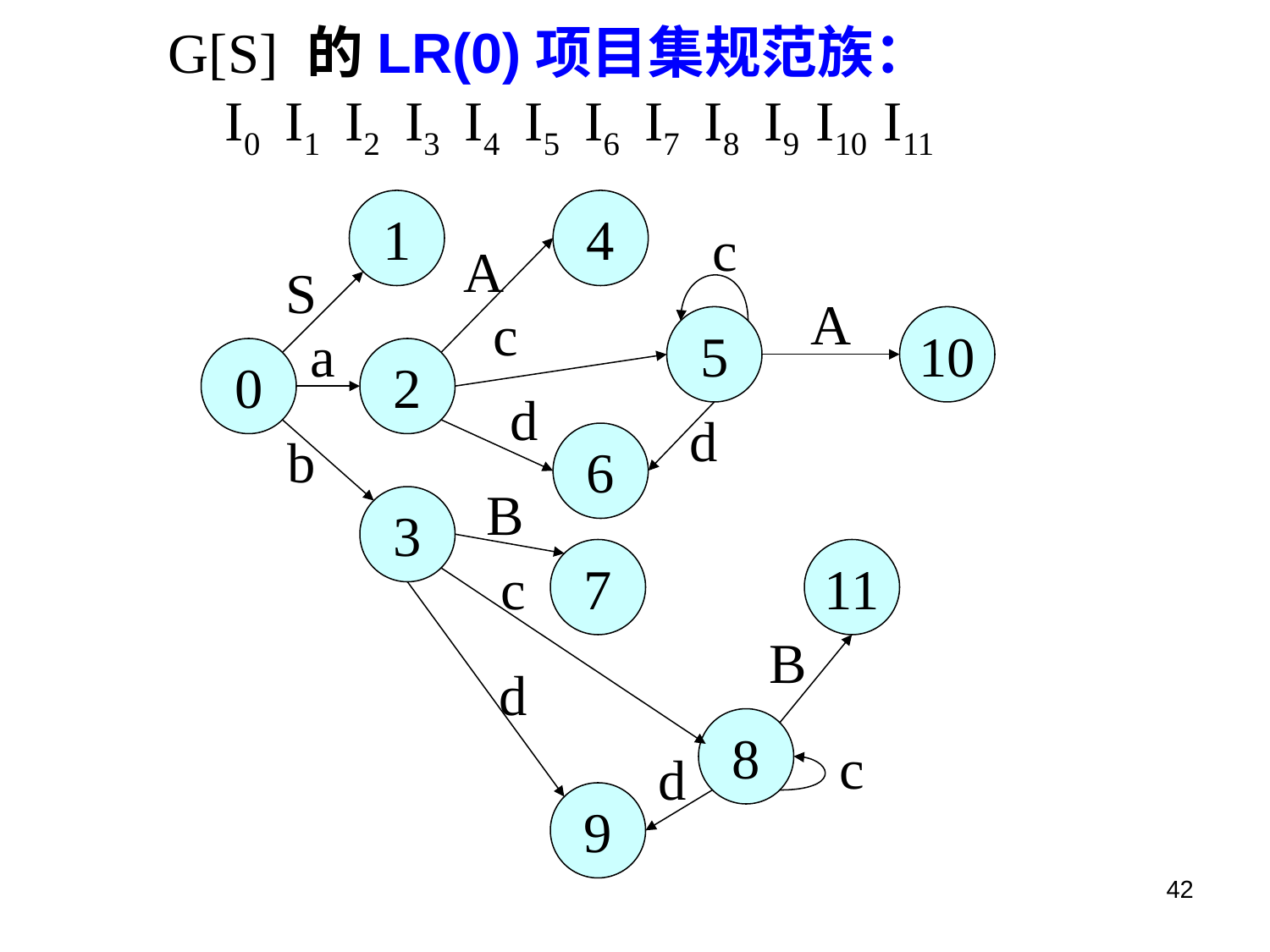

G[S] 的LR(0)项目集规范族：
    I0   I1   I2   I3   I4   I5   I6   I7   I8   I9  I10  I11
1
4
c
A
S
A
c
a
5
10
0
2
d
d
b
6
B
3
c
7
11
B
d
8
c
d
9

42